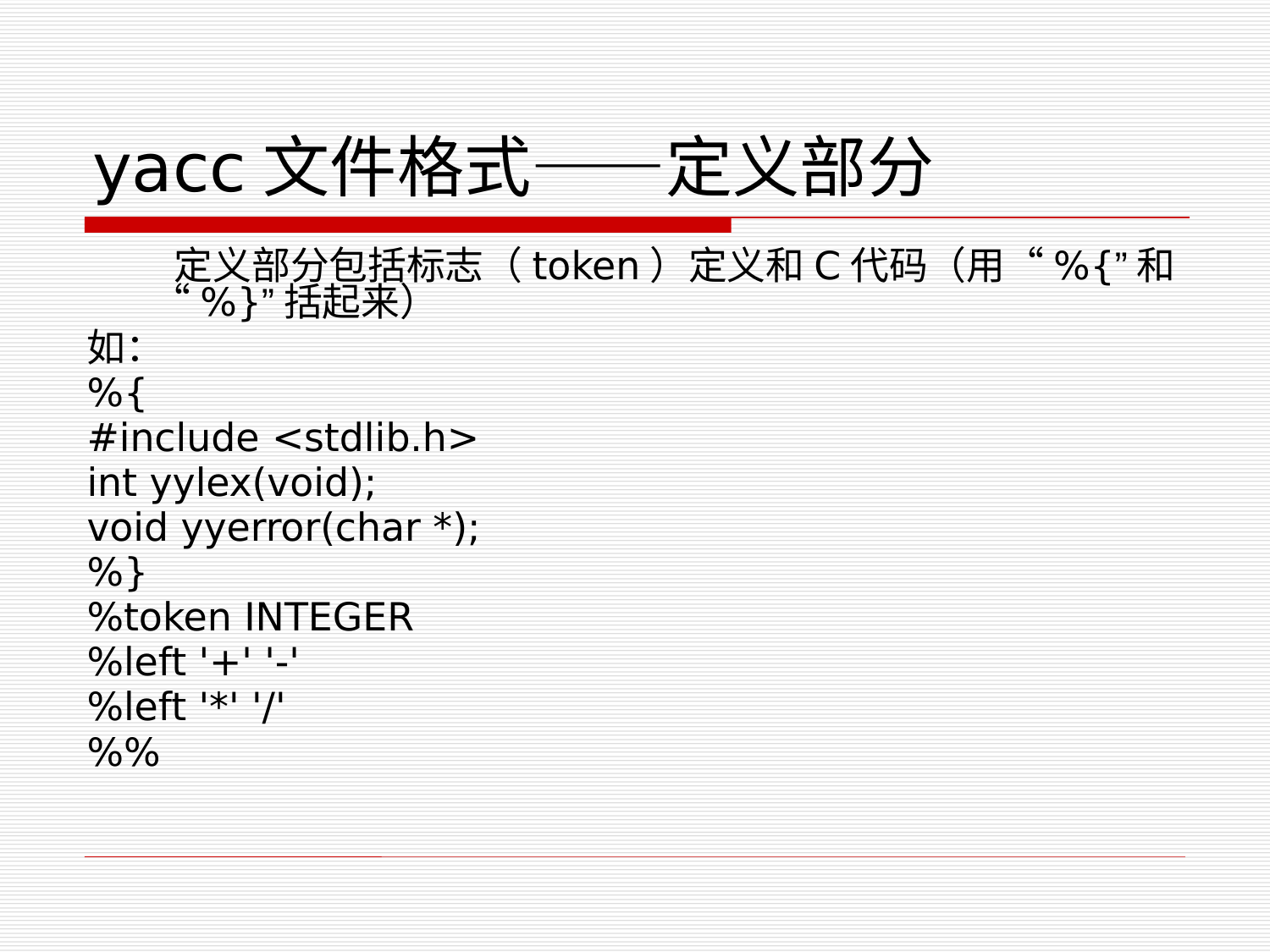

# yacc文件格式——定义部分
         定义部分包括标志（token）定义和C代码（用“%{”和“%}”括起来）
如：
%{
#include <stdlib.h>
int yylex(void);
void yyerror(char *);
%}
%token INTEGER
%left '+' '-'
%left '*' '/'
%%